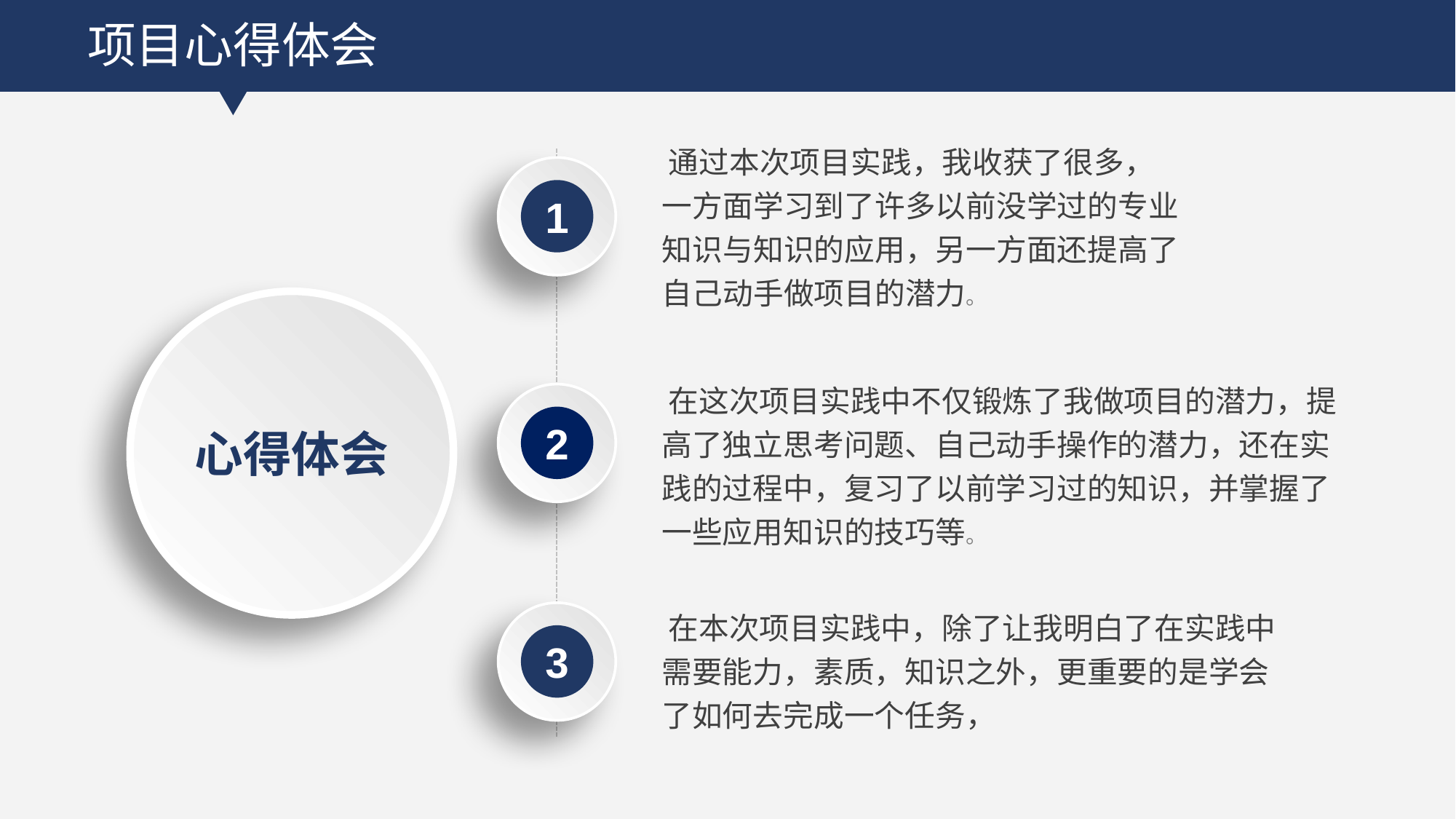

项目心得体会

        通过本次项目实践，我收获了很多，一方面学习到了许多以前没学过的专业知识与知识的应用，另一方面还提高了自己动手做项目的潜力。

1

        在这次项目实践中不仅锻炼了我做项目的潜力，提高了独立思考问题、自己动手操作的潜力，还在实践的过程中，复习了以前学习过的知识，并掌握了一些应用知识的技巧等。

2
心得体会
        在本次项目实践中，除了让我明白了在实践中需要能力，素质，知识之外，更重要的是学会了如何去完成一个任务，

3